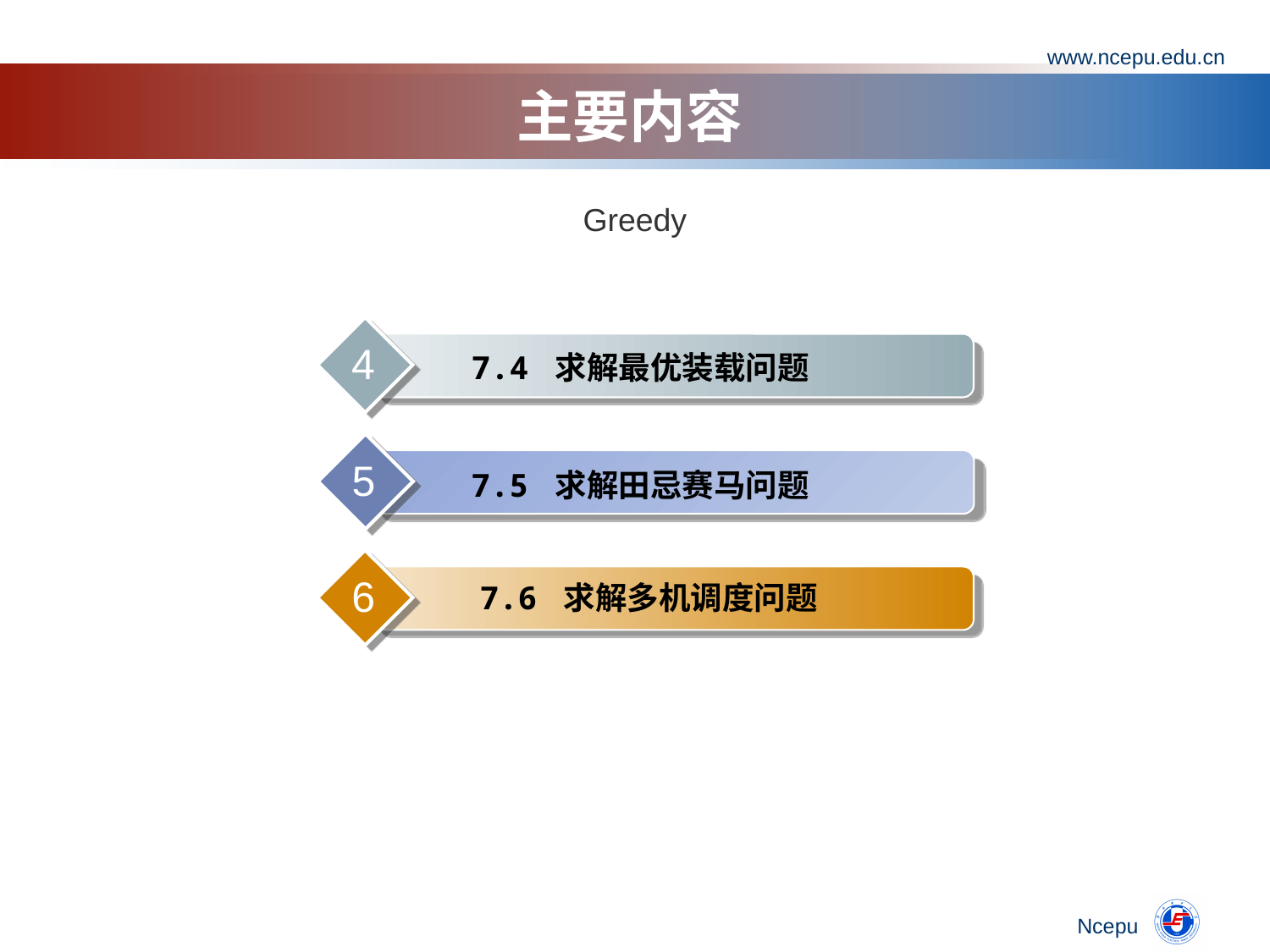

www.ncepu.edu.cn
# 主要内容
Greedy

4

7.4 求解最优装载问题

5

7.5 求解田忌赛马问题

6

  7.6 求解多机调度问题
Ncepu